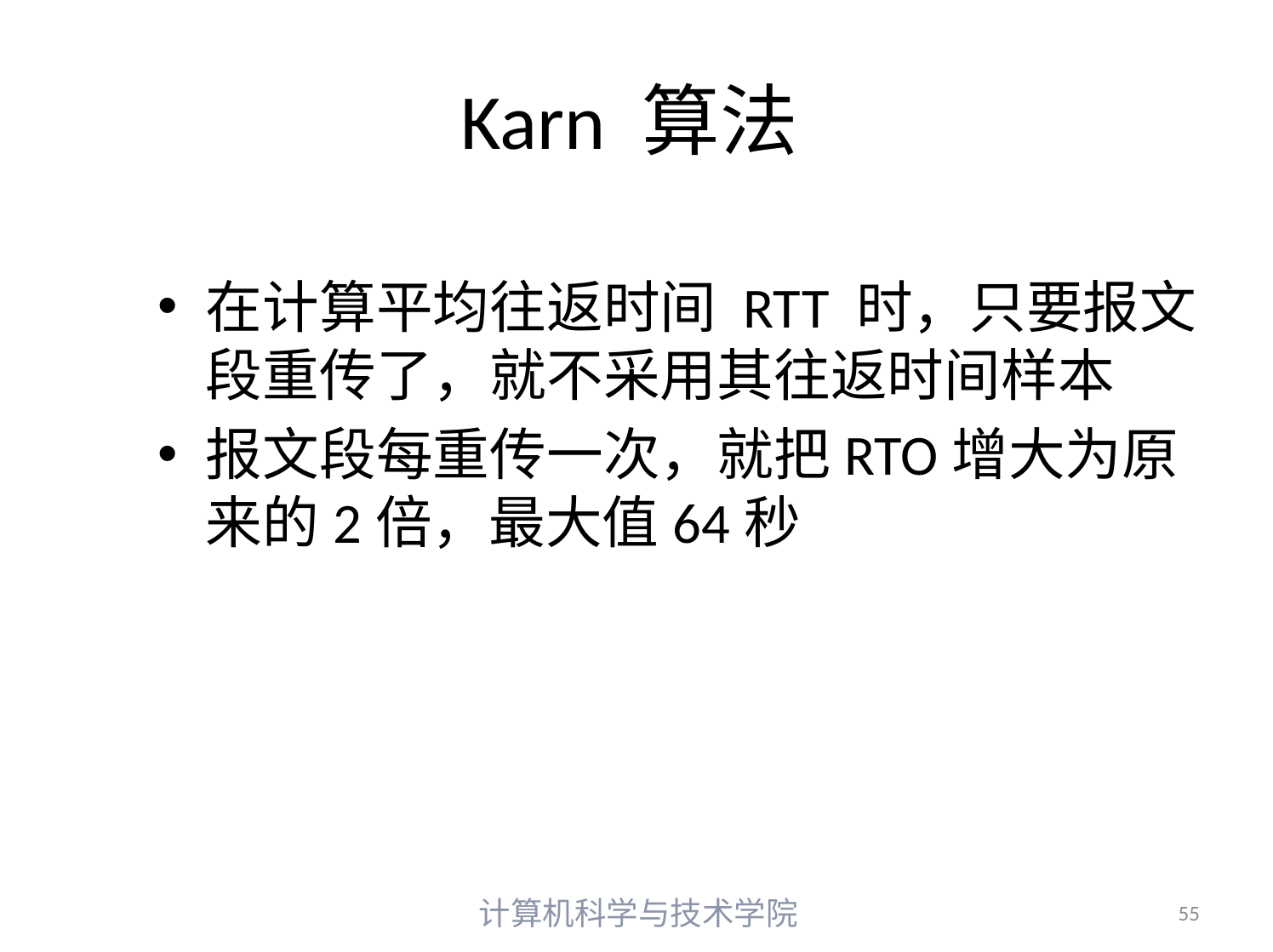

# Karn 算法
在计算平均往返时间 RTT 时，只要报文段重传了，就不采用其往返时间样本
报文段每重传一次，就把RTO增大为原来的2倍，最大值64秒

计算机科学与技术学院
55